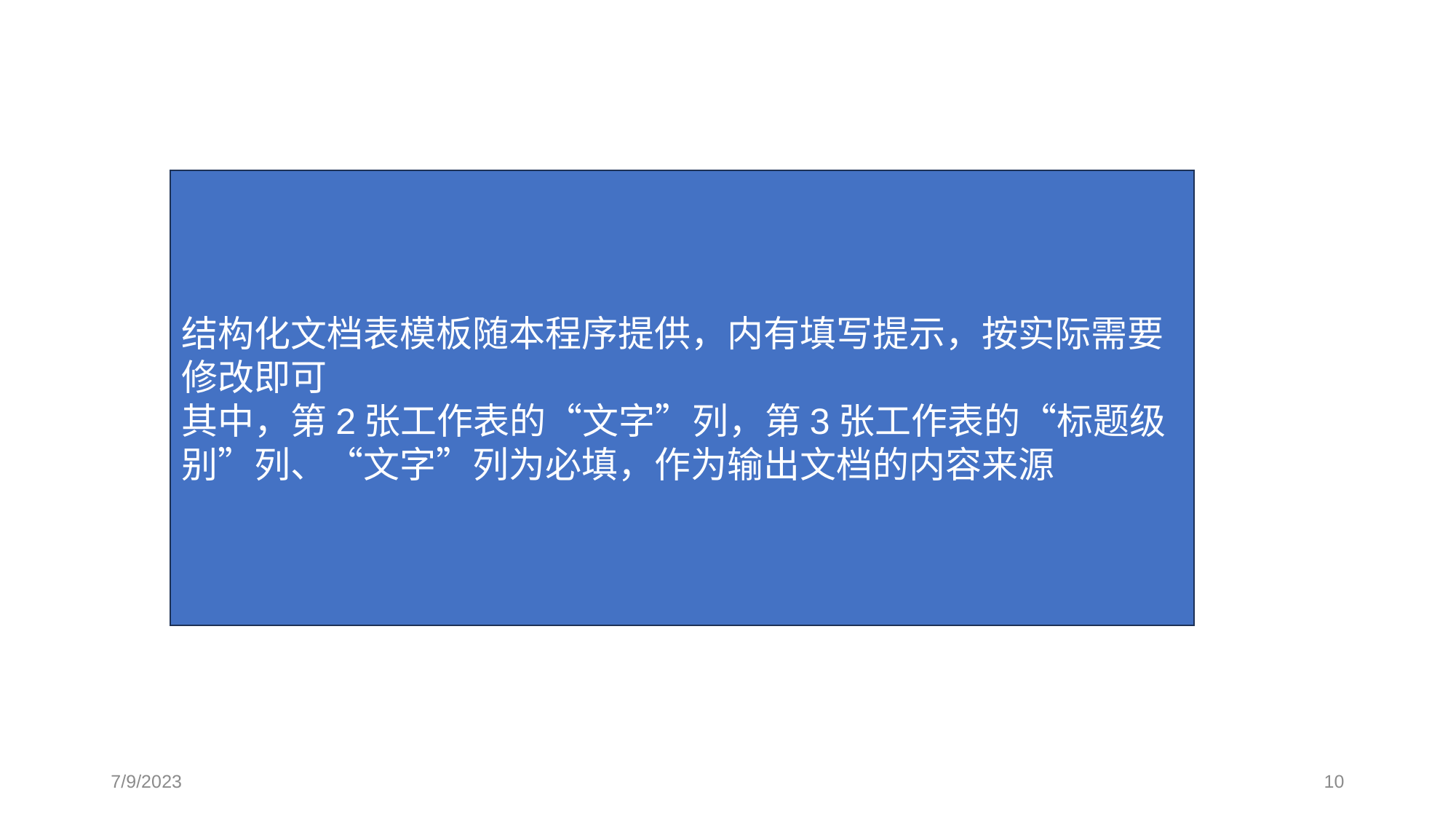

结构化文档表模板随本程序提供，内有填写提示，按实际需要修改即可
其中，第2张工作表的“文字”列，第3张工作表的“标题级别”列、“文字”列为必填，作为输出文档的内容来源
7/9/2023

10